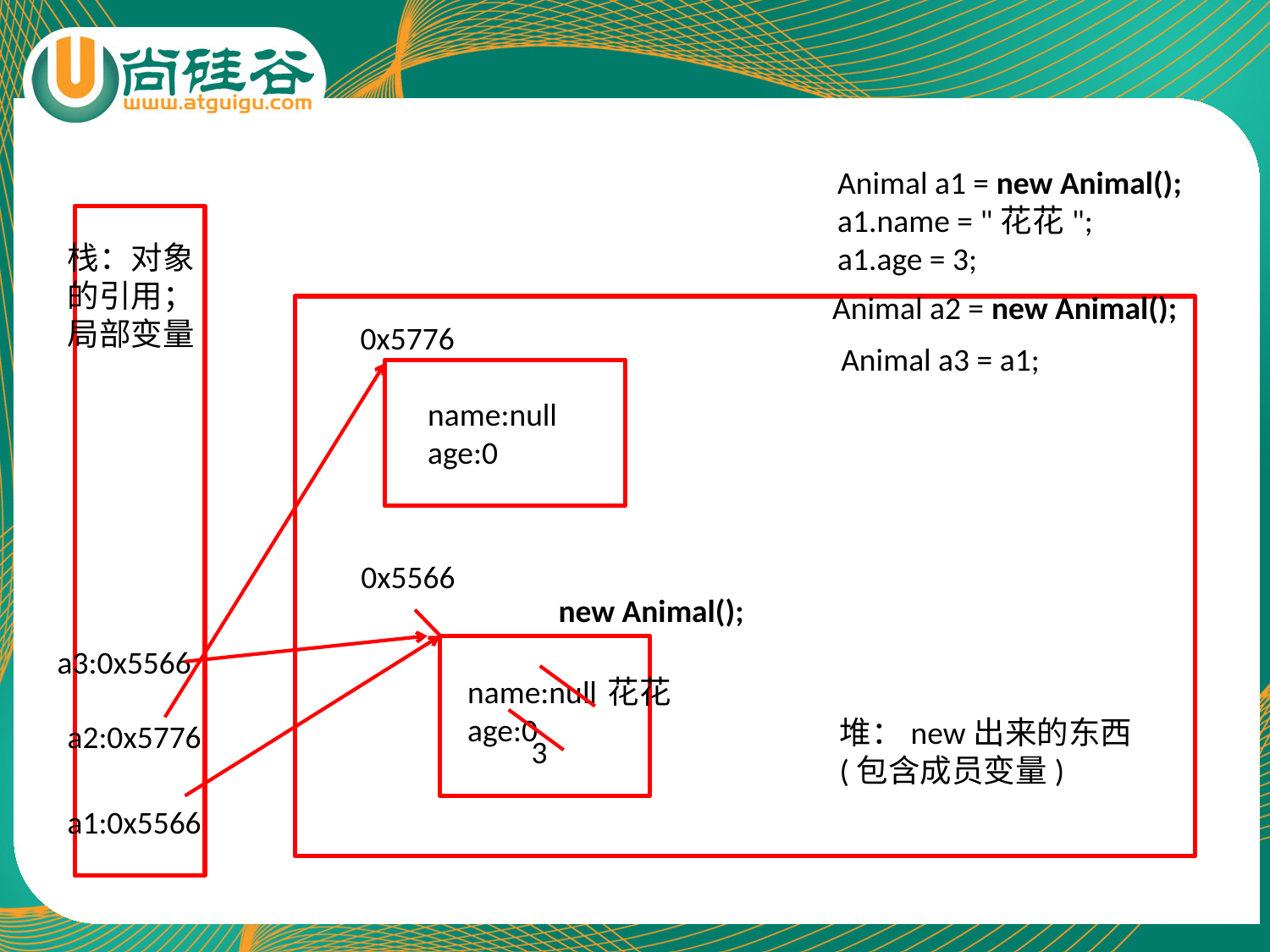

Animal a1 = new Animal();
a1.name = "花花";
a1.age = 3;

栈：对象的引用；局部变量
Animal a2 = new Animal();

0x5776
Animal a3 = a1;

name:null
age:0
0x5566
new Animal();
a3:0x5566

name:null
age:0
花花
堆：new出来的东西(包含成员变量)
a2:0x5776
3
a1:0x5566